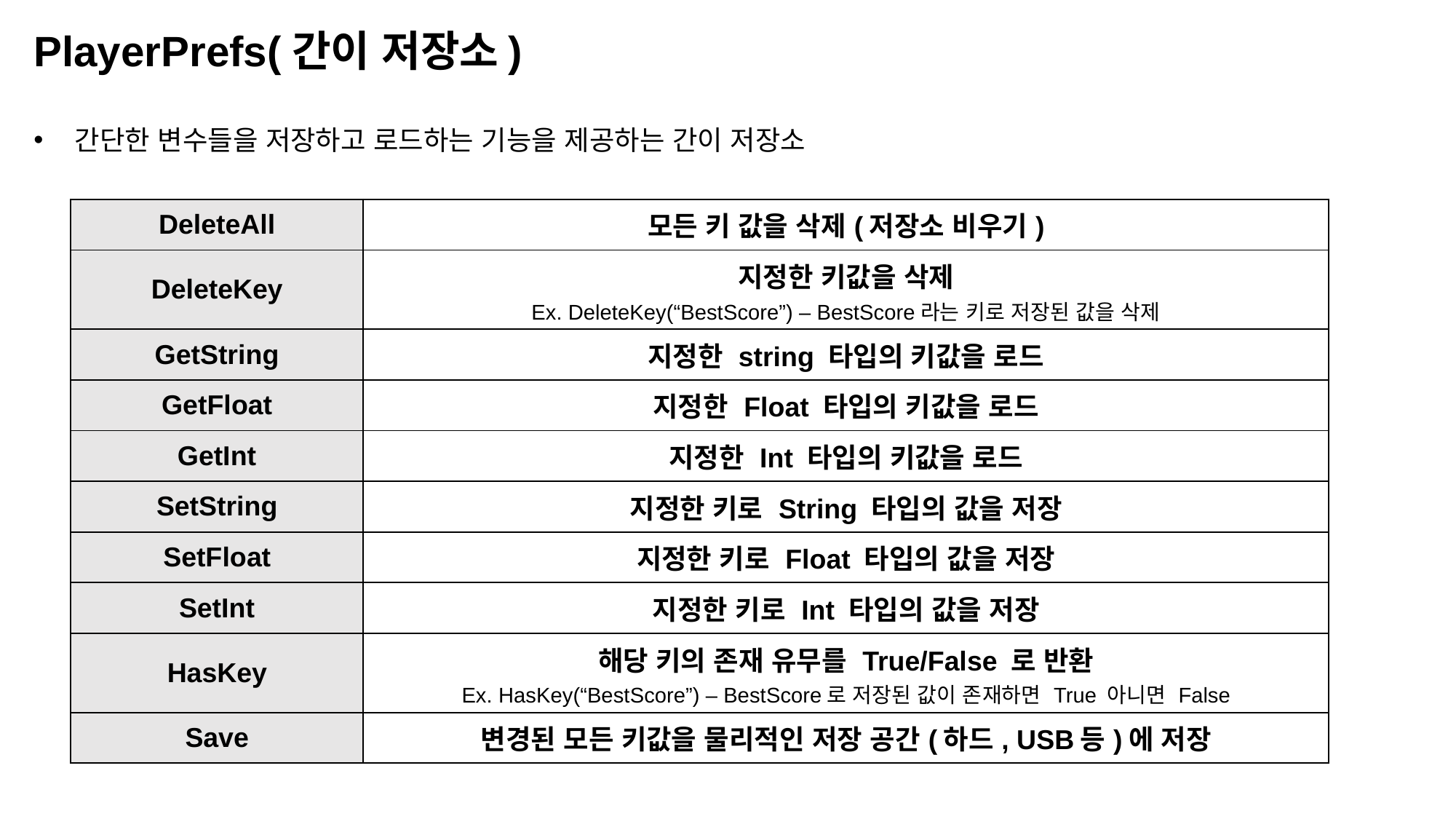

PlayerPrefs(간이 저장소)
간단한 변수들을 저장하고 로드하는 기능을 제공하는 간이 저장소
| DeleteAll | 모든 키 값을 삭제(저장소 비우기) |
| --- | --- |
| DeleteKey | 지정한 키값을 삭제 Ex. DeleteKey(“BestScore”) – BestScore라는 키로 저장된 값을 삭제 |
| GetString | 지정한 string 타입의 키값을 로드 |
| GetFloat | 지정한 Float 타입의 키값을 로드 |
| GetInt | 지정한 Int 타입의 키값을 로드 |
| SetString | 지정한 키로 String 타입의 값을 저장 |
| SetFloat | 지정한 키로 Float 타입의 값을 저장 |
| SetInt | 지정한 키로 Int 타입의 값을 저장 |
| HasKey | 해당 키의 존재 유무를 True/False 로 반환 Ex. HasKey(“BestScore”) – BestScore로 저장된 값이 존재하면 True 아니면 False |
| Save | 변경된 모든 키값을 물리적인 저장 공간(하드, USB등)에 저장 |